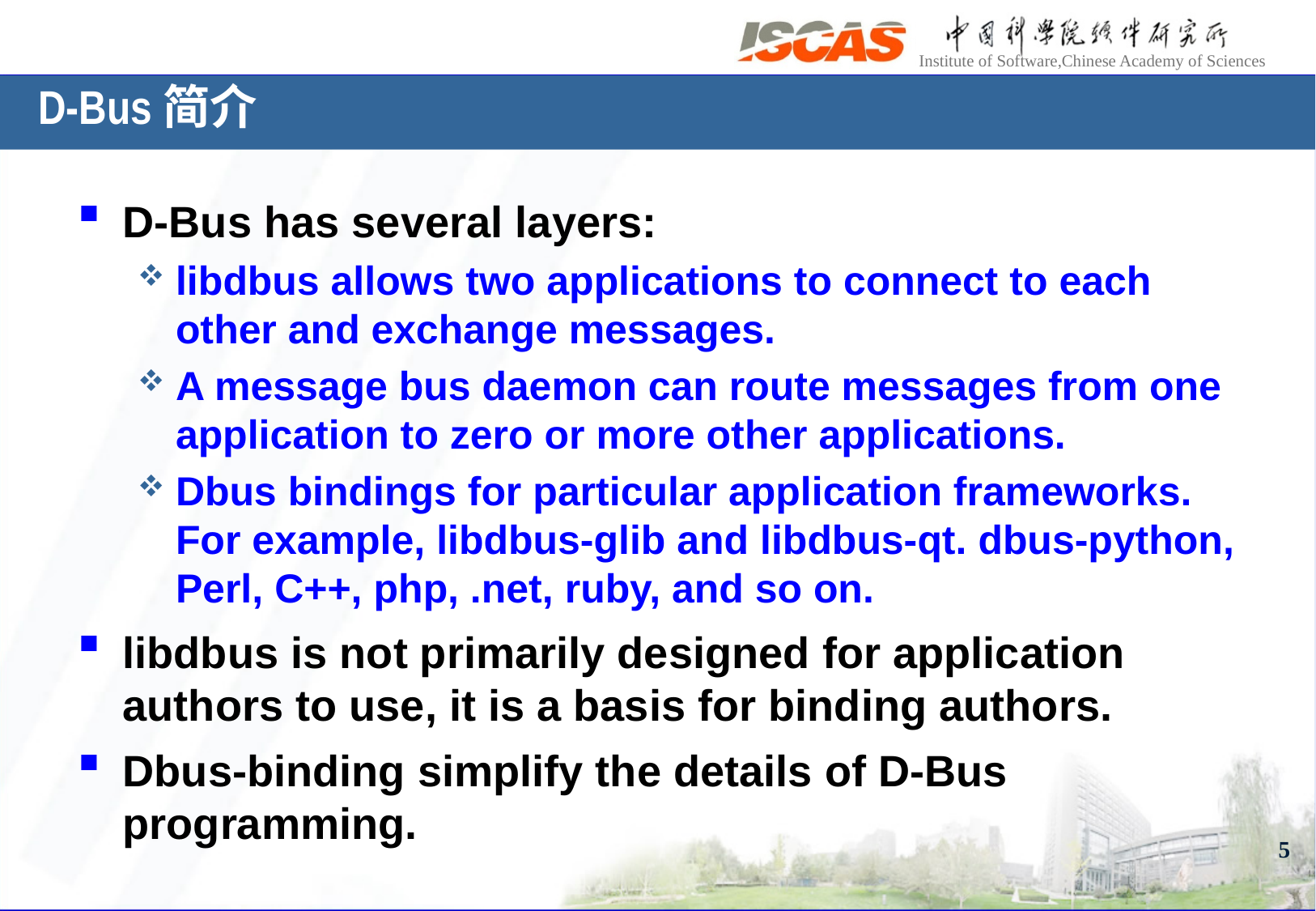

# D-Bus简介
D-Bus has several layers:
libdbus allows two applications to connect to each other and exchange messages.
A message bus daemon can route messages from one application to zero or more other applications.
Dbus bindings for particular application frameworks. For example, libdbus-glib and libdbus-qt. dbus-python, Perl, C++, php, .net, ruby, and so on.
libdbus is not primarily designed for application authors to use, it is a basis for binding authors.
Dbus-binding simplify the details of D-Bus programming.
5